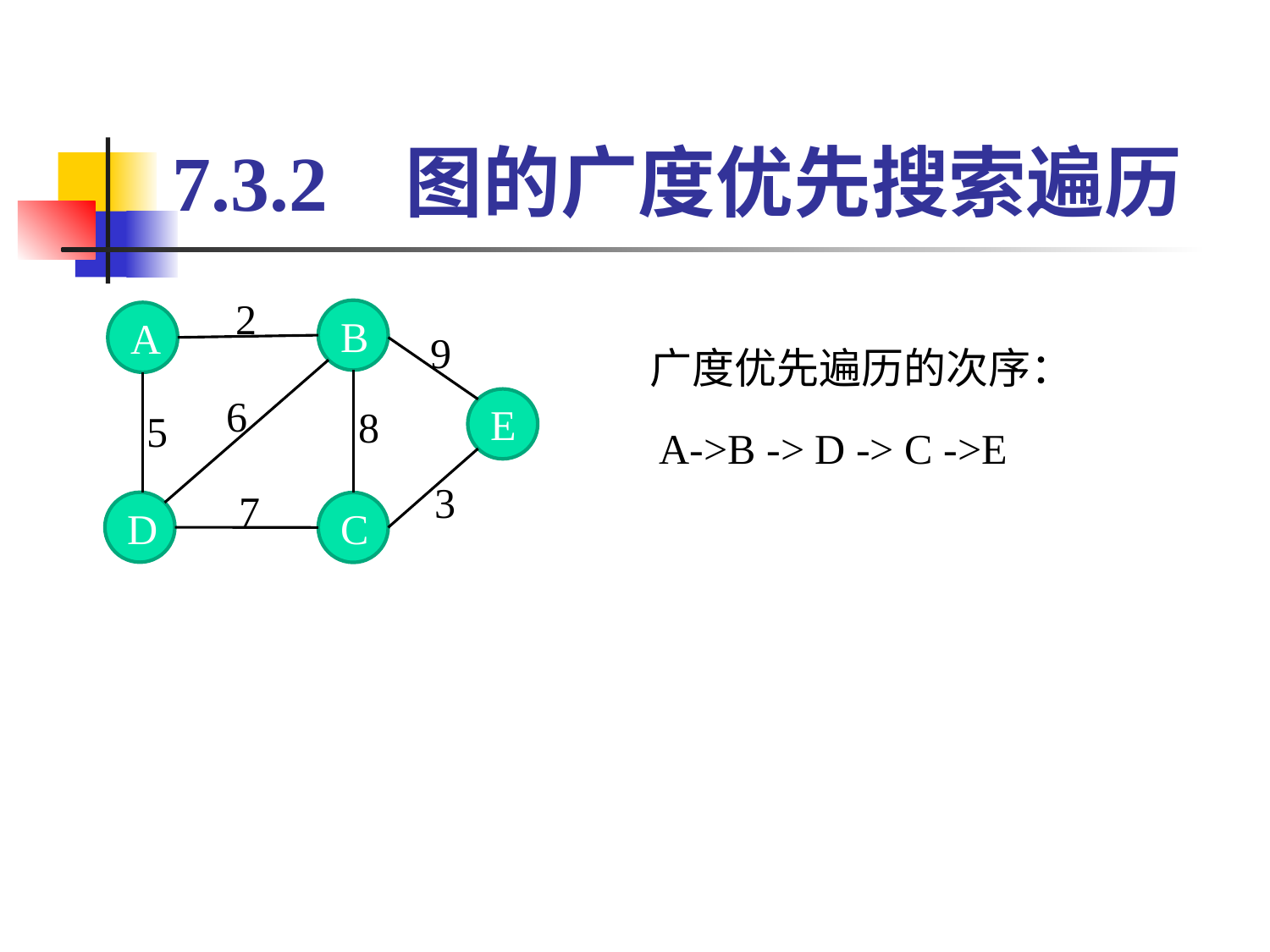

# 7.3.2   图的广度优先搜索遍历
2
B
A
9
6
E
8
5
3
7
D
C
广度优先遍历的次序：
A->B -> D -> C ->E
75